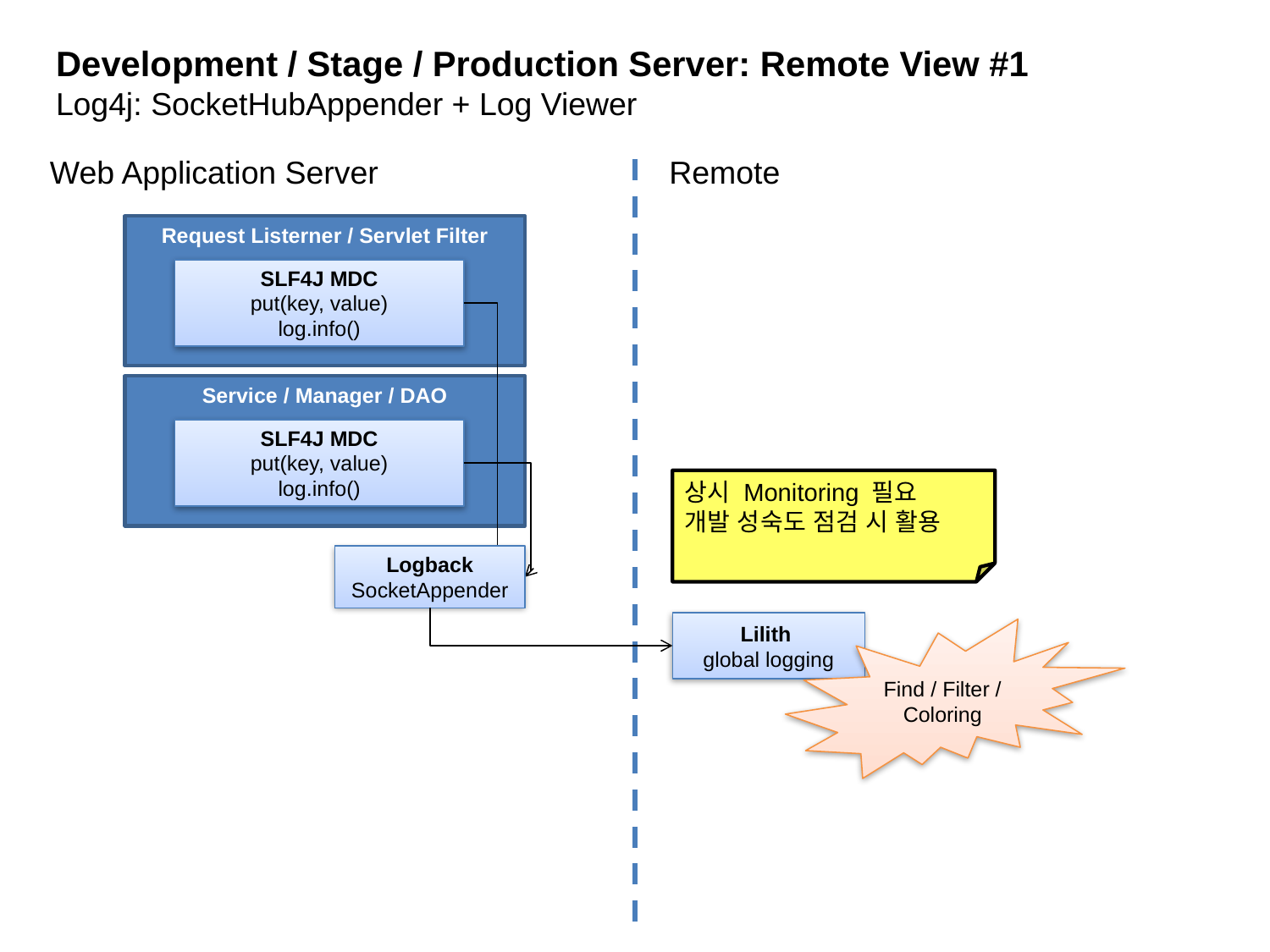

Development / Stage / Production Server: Remote View #1
Log4j: SocketHubAppender + Log Viewer
Web Application Server
Remote
Request Listerner / Servlet Filter
SLF4J MDC
put(key, value)
log.info()
Service / Manager / DAO
SLF4J MDC
put(key, value)
log.info()
상시 Monitoring 필요
개발 성숙도 점검 시 활용
Logback
SocketAppender
Lilith
global logging
Find / Filter / Coloring